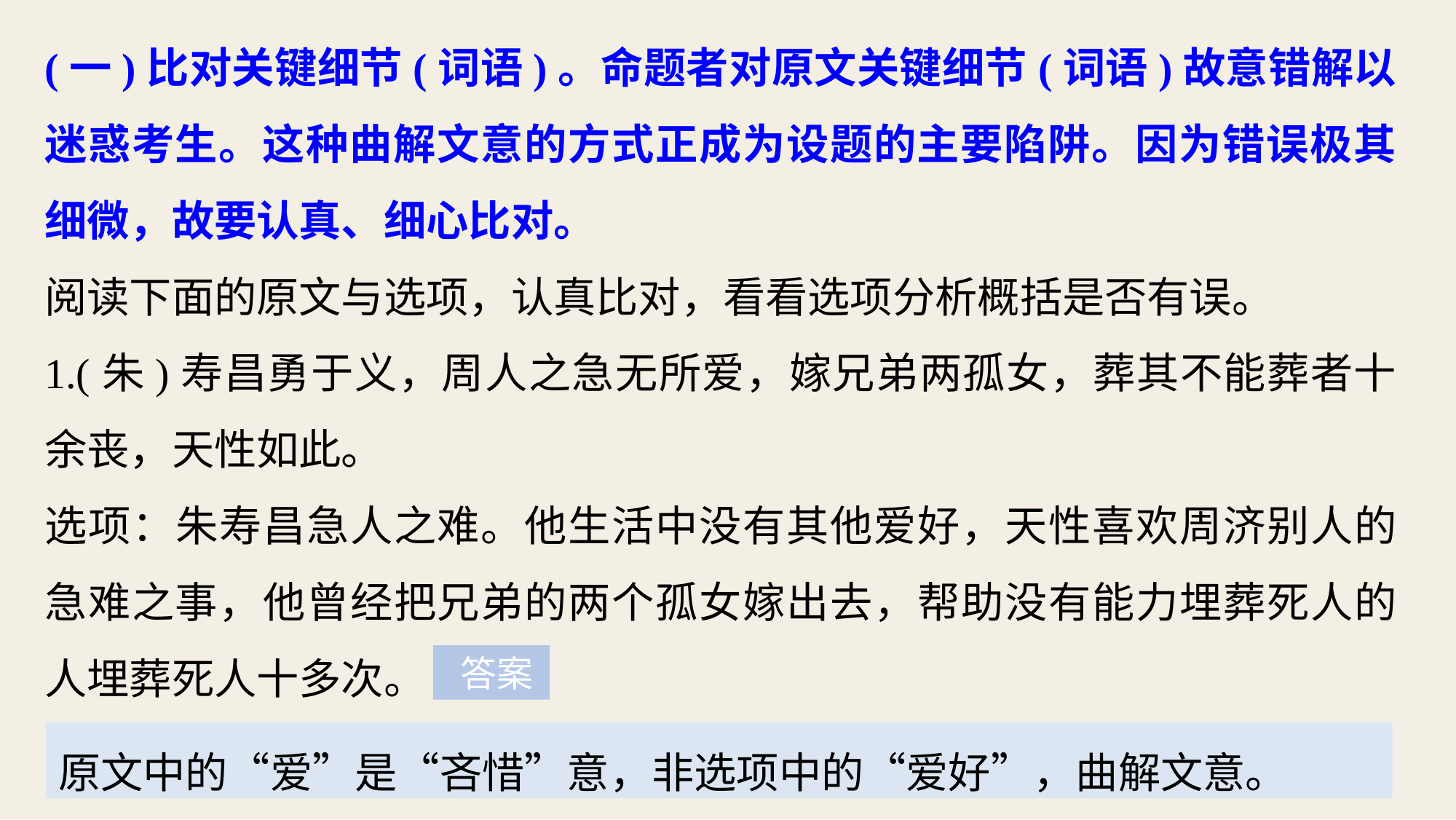

(一)比对关键细节(词语)。命题者对原文关键细节(词语)故意错解以迷惑考生。这种曲解文意的方式正成为设题的主要陷阱。因为错误极其细微，故要认真、细心比对。
阅读下面的原文与选项，认真比对，看看选项分析概括是否有误。
1.(朱)寿昌勇于义，周人之急无所爱，嫁兄弟两孤女，葬其不能葬者十余丧，天性如此。
选项：朱寿昌急人之难。他生活中没有其他爱好，天性喜欢周济别人的急难之事，他曾经把兄弟的两个孤女嫁出去，帮助没有能力埋葬死人的人埋葬死人十多次。
 答案
原文中的“爱”是“吝惜”意，非选项中的“爱好”，曲解文意。